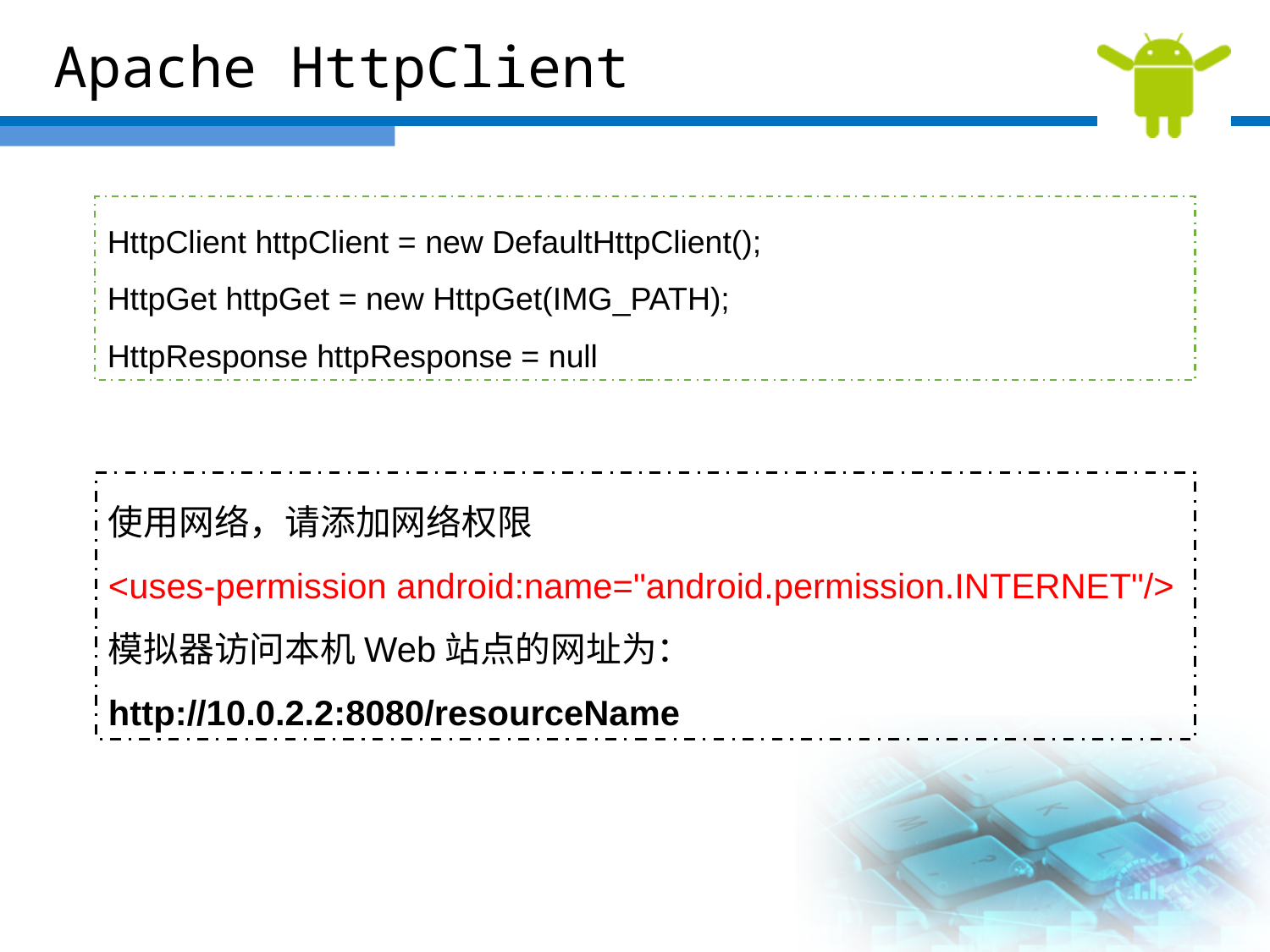

Apache HttpClient
HttpClient httpClient = new DefaultHttpClient();
HttpGet httpGet = new HttpGet(IMG_PATH);
HttpResponse httpResponse = null
使用网络，请添加网络权限
<uses-permission android:name="android.permission.INTERNET"/>
模拟器访问本机Web站点的网址为：
http://10.0.2.2:8080/resourceName